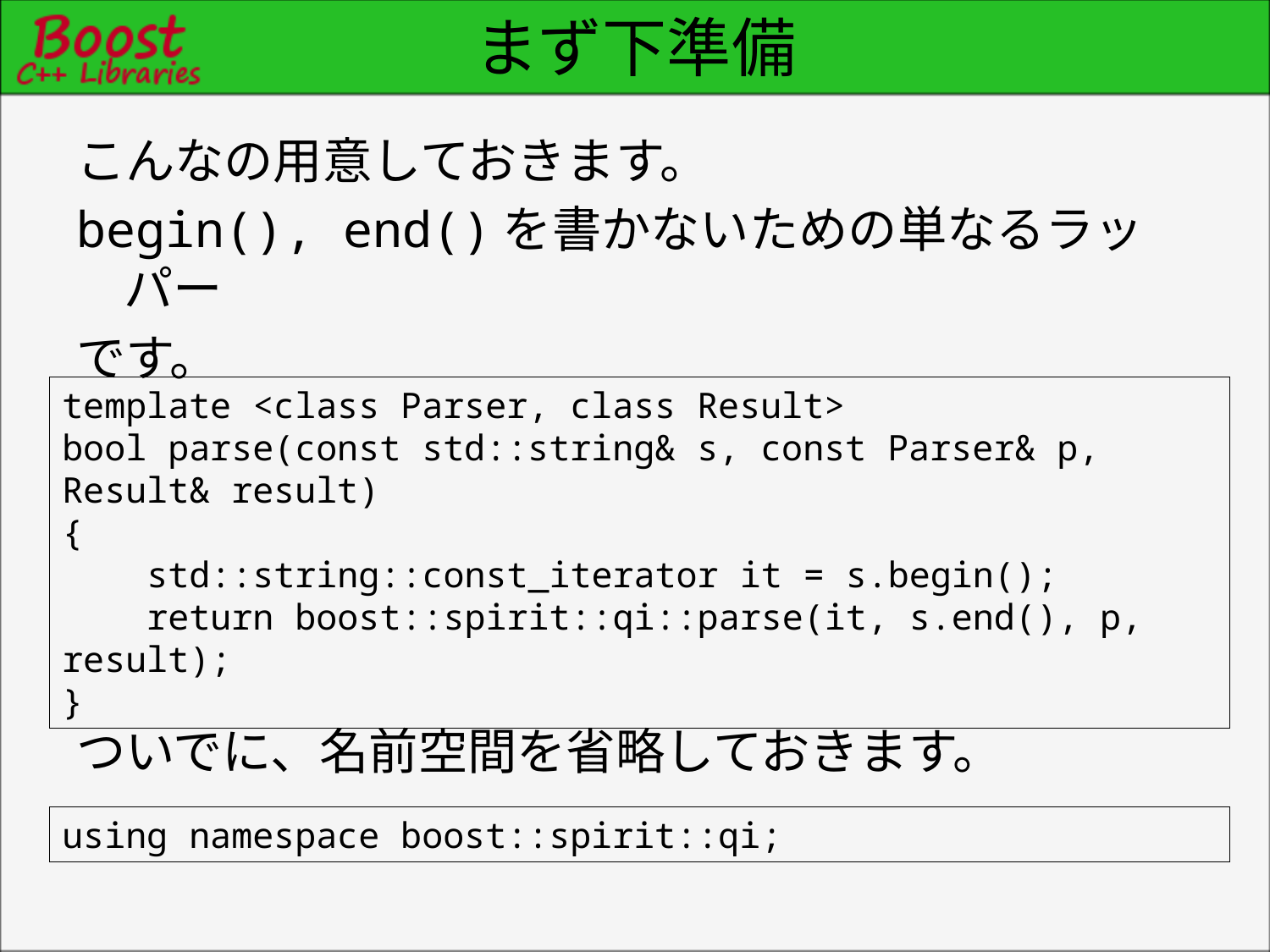

# まず下準備
こんなの用意しておきます。
begin(), end()を書かないための単なるラッパー
です。
template <class Parser, class Result>
bool parse(const std::string& s, const Parser& p, Result& result)
{
    std::string::const_iterator it = s.begin();
    return boost::spirit::qi::parse(it, s.end(), p, result);
}
ついでに、名前空間を省略しておきます。
using namespace boost::spirit::qi;